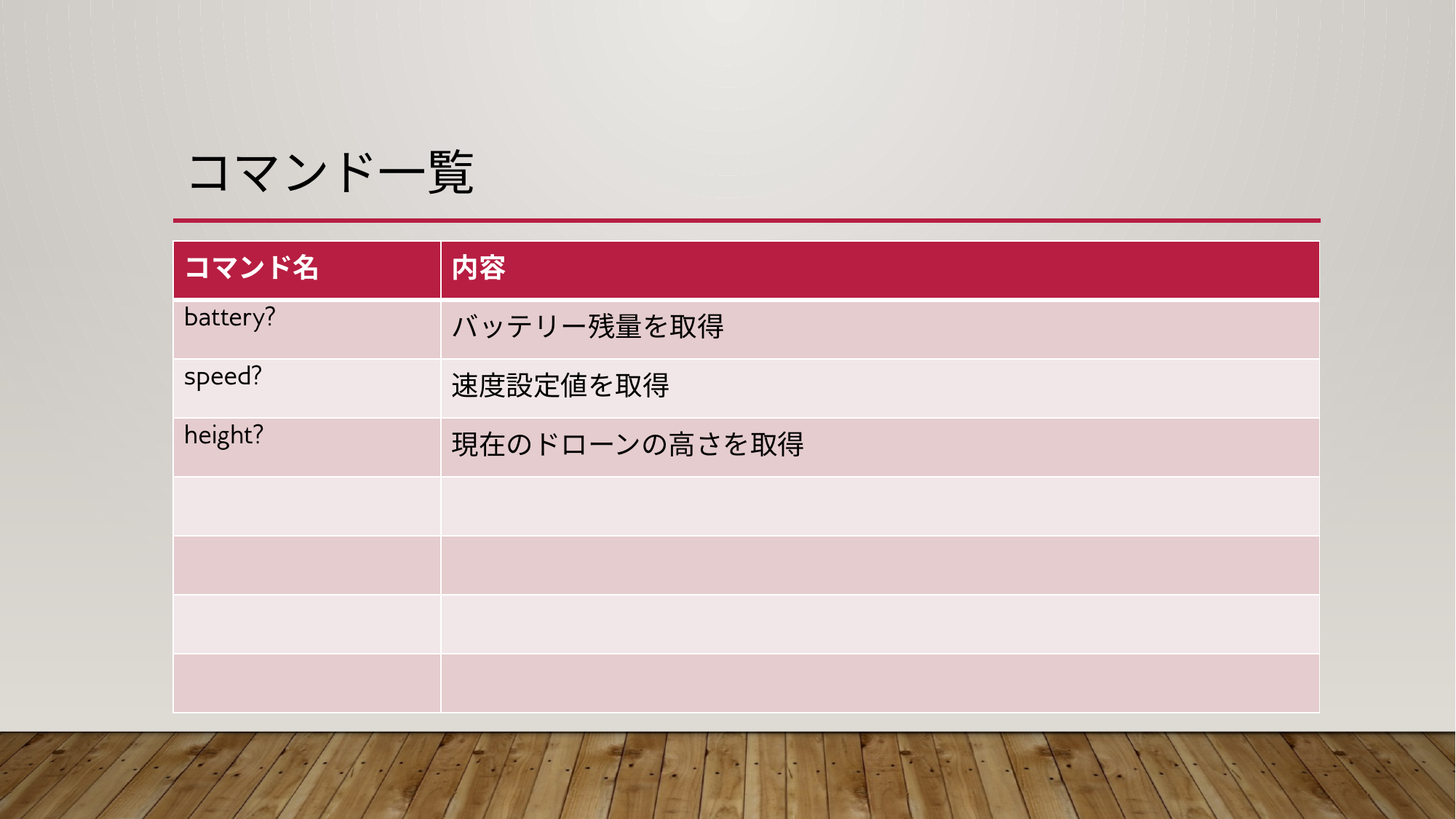

# コマンド一覧
| コマンド名 | 内容 |
| --- | --- |
| battery? | バッテリー残量を取得 |
| speed? | 速度設定値を取得 |
| height? | 現在のドローンの高さを取得 |
|  |  |
|  |  |
|  |  |
|  |  |